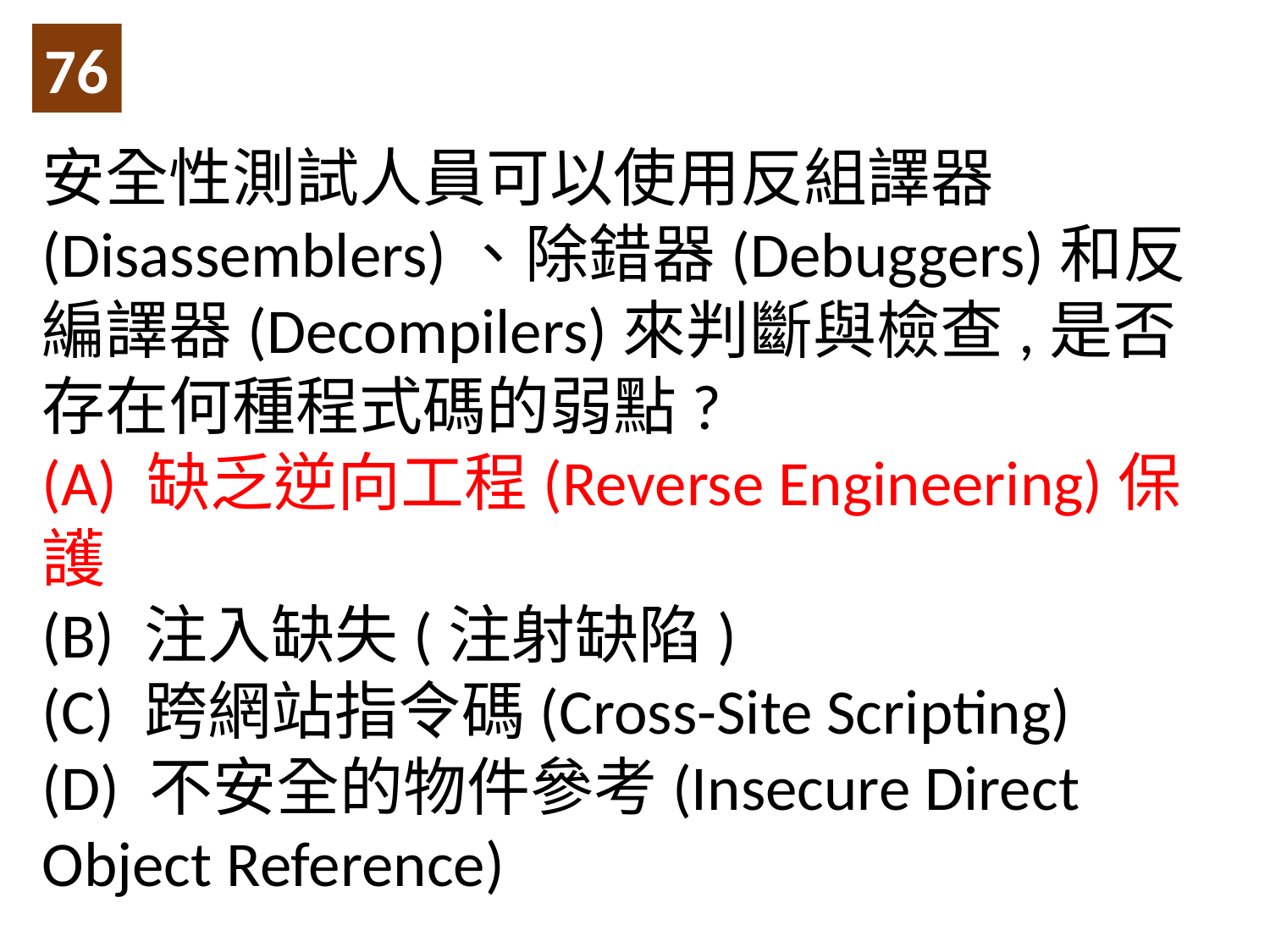

76
安全性測試人員可以使用反組譯器(Disassemblers)、除錯器(Debuggers)和反編譯器(Decompilers)來判斷與檢查,是否存在何種程式碼的弱點?
(A) 缺乏逆向工程(Reverse Engineering)保護
(B) 注入缺失(注射缺陷)
(C) 跨網站指令碼(Cross-Site Scripting)
(D) 不安全的物件參考(Insecure Direct Object Reference)